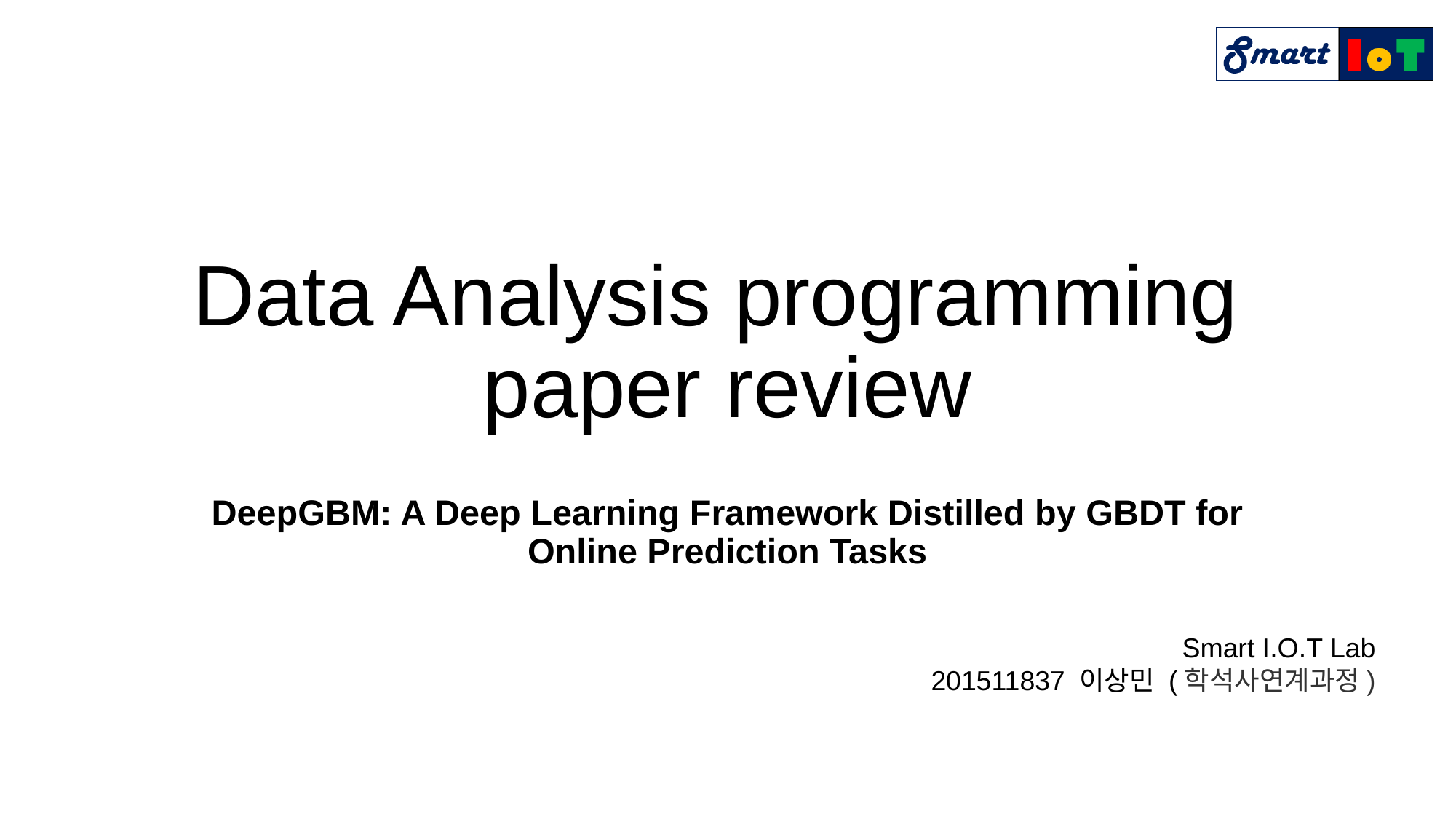

# Data Analysis programming paper review
DeepGBM: A Deep Learning Framework Distilled by GBDT for Online Prediction Tasks
Smart I.O.T Lab
201511837 이상민 (학석사연계과정)